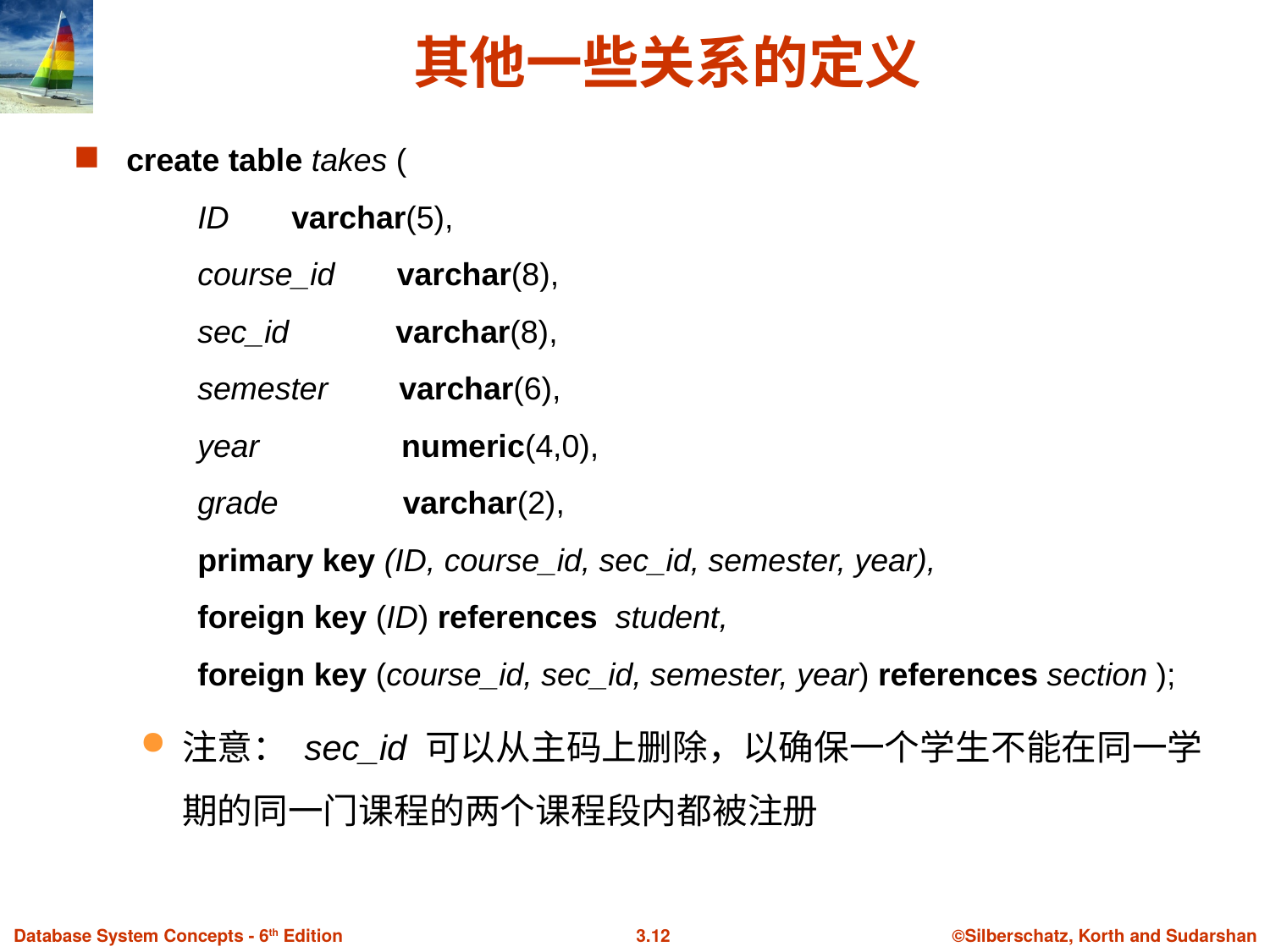

# 其他一些关系的定义
create table takes (
        ID       varchar(5),
        course_id       varchar(8),
        sec_id            varchar(8),
        semester        varchar(6),
        year                numeric(4,0),
        grade              varchar(2),
        primary key (ID, course_id, sec_id, semester, year),
        foreign key (ID) references  student,
        foreign key (course_id, sec_id, semester, year) references section );
注意： sec_id 可以从主码上删除，以确保一个学生不能在同一学期的同一门课程的两个课程段内都被注册